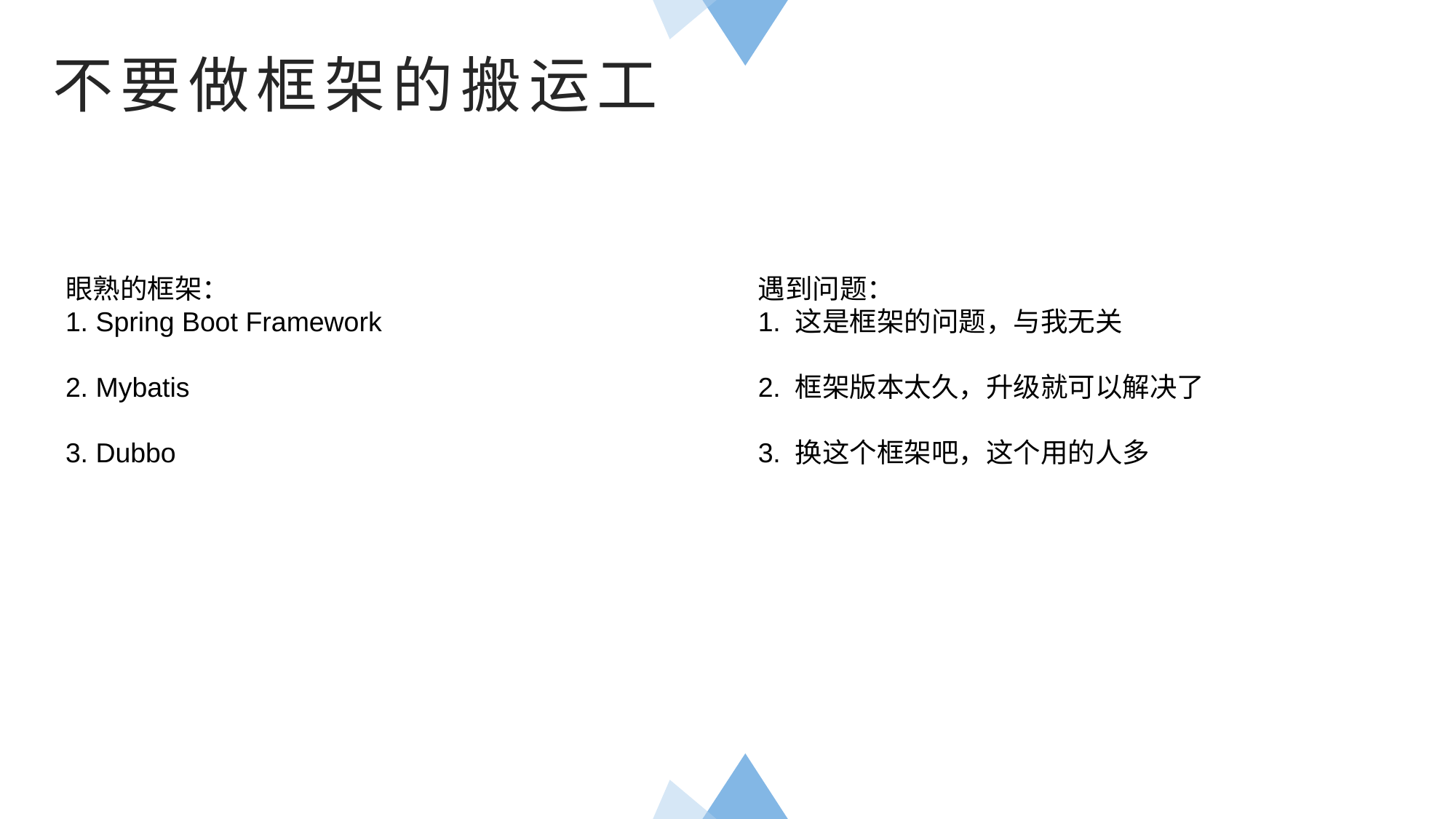

不要做框架的搬运工
眼熟的框架：
1. Spring Boot Framework
2. Mybatis
3. Dubbo
遇到问题：
1. 这是框架的问题，与我无关
2. 框架版本太久，升级就可以解决了
3. 换这个框架吧，这个用的人多
3